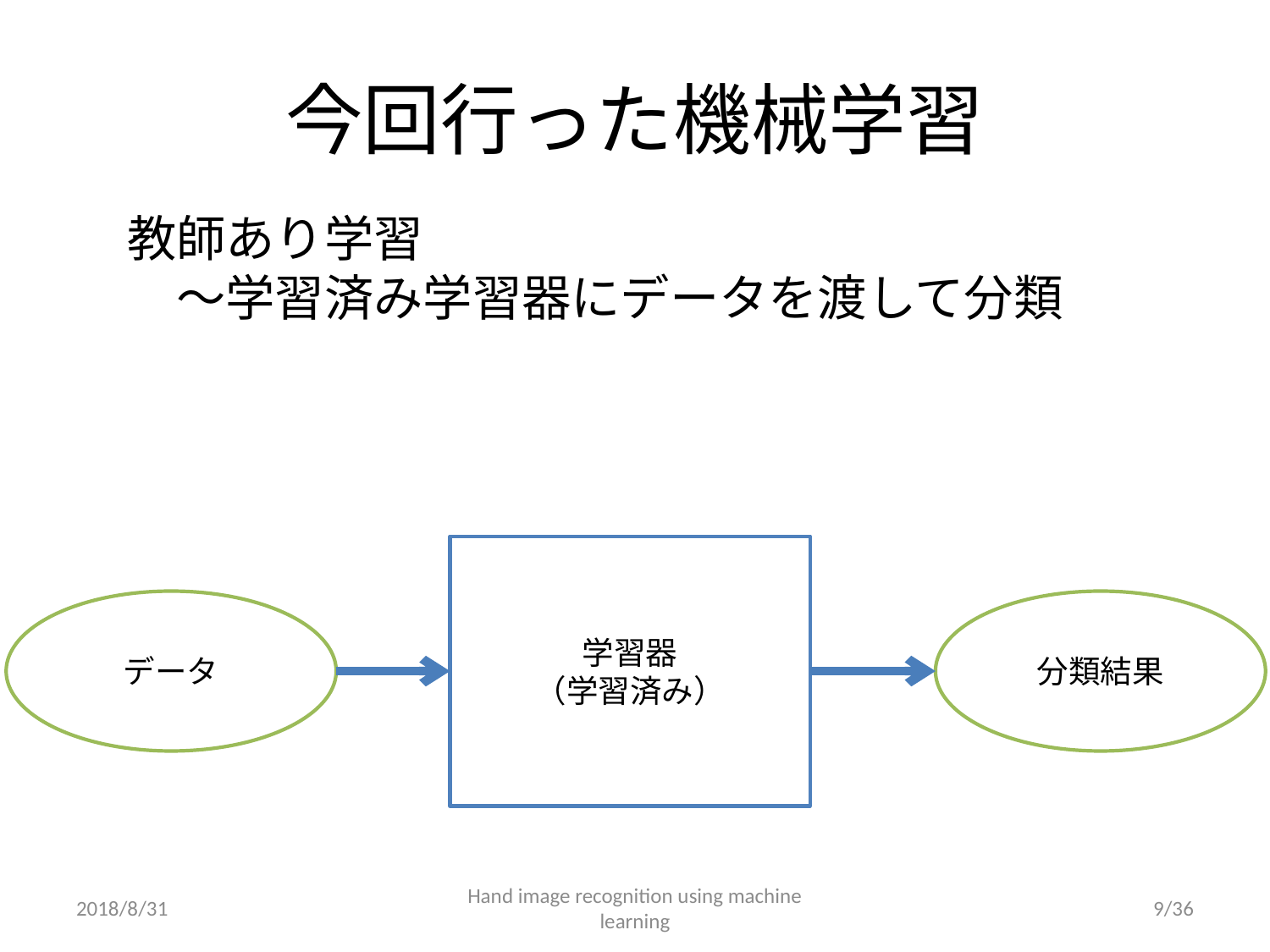

# 今回行った機械学習
教師あり学習
　～学習済み学習器にデータを渡して分類
学習器
（学習済み）
データ
分類結果
2018/8/31
Hand image recognition using machine learning
9/36